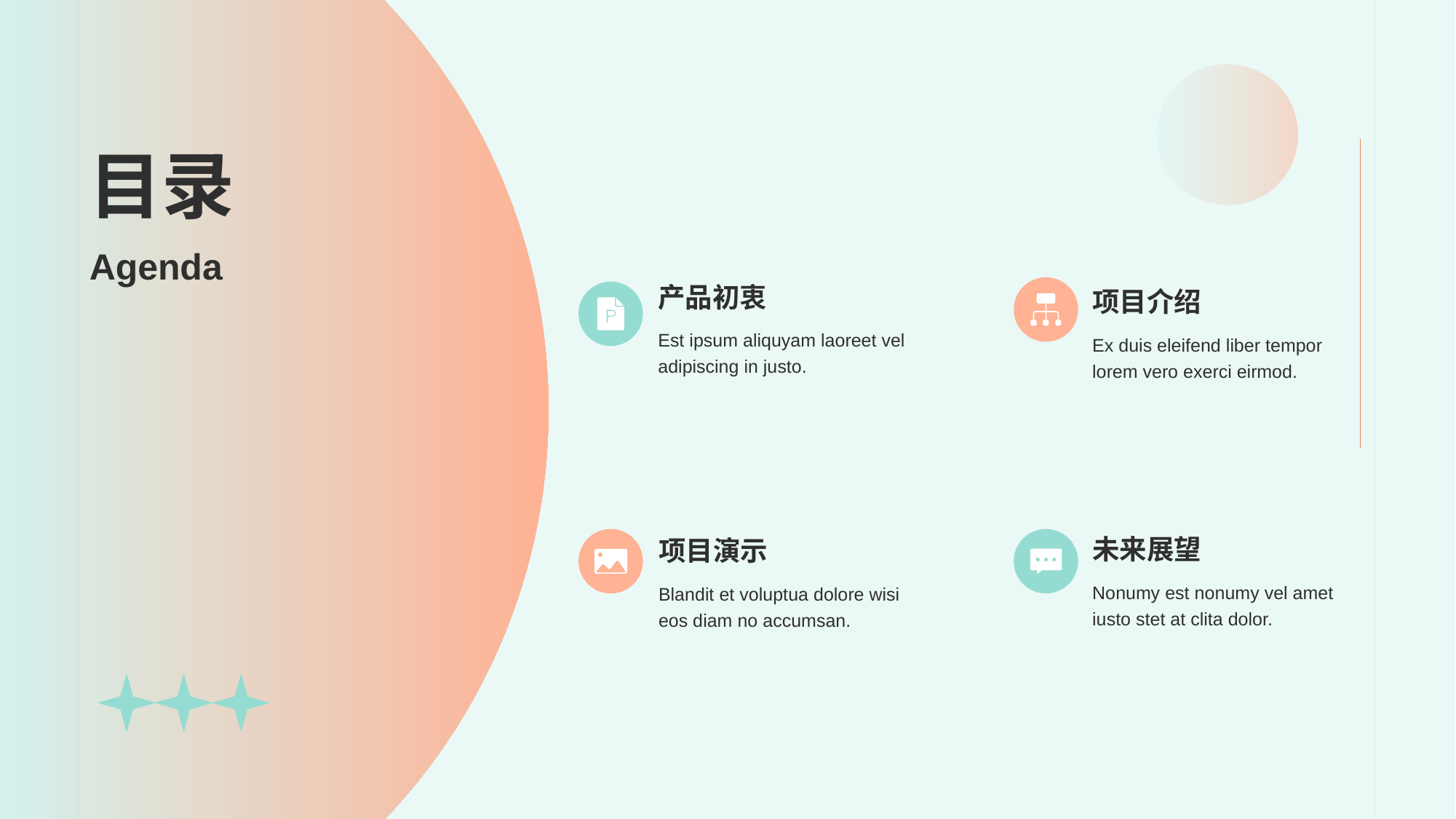

目录
Agenda
产品初衷

Est ipsum aliquyam laoreet vel adipiscing in justo.
项目介绍

Ex duis eleifend liber tempor lorem vero exerci eirmod.
未来展望

Nonumy est nonumy vel amet iusto stet at clita dolor.
项目演示

Blandit et voluptua dolore wisi eos diam no accumsan.